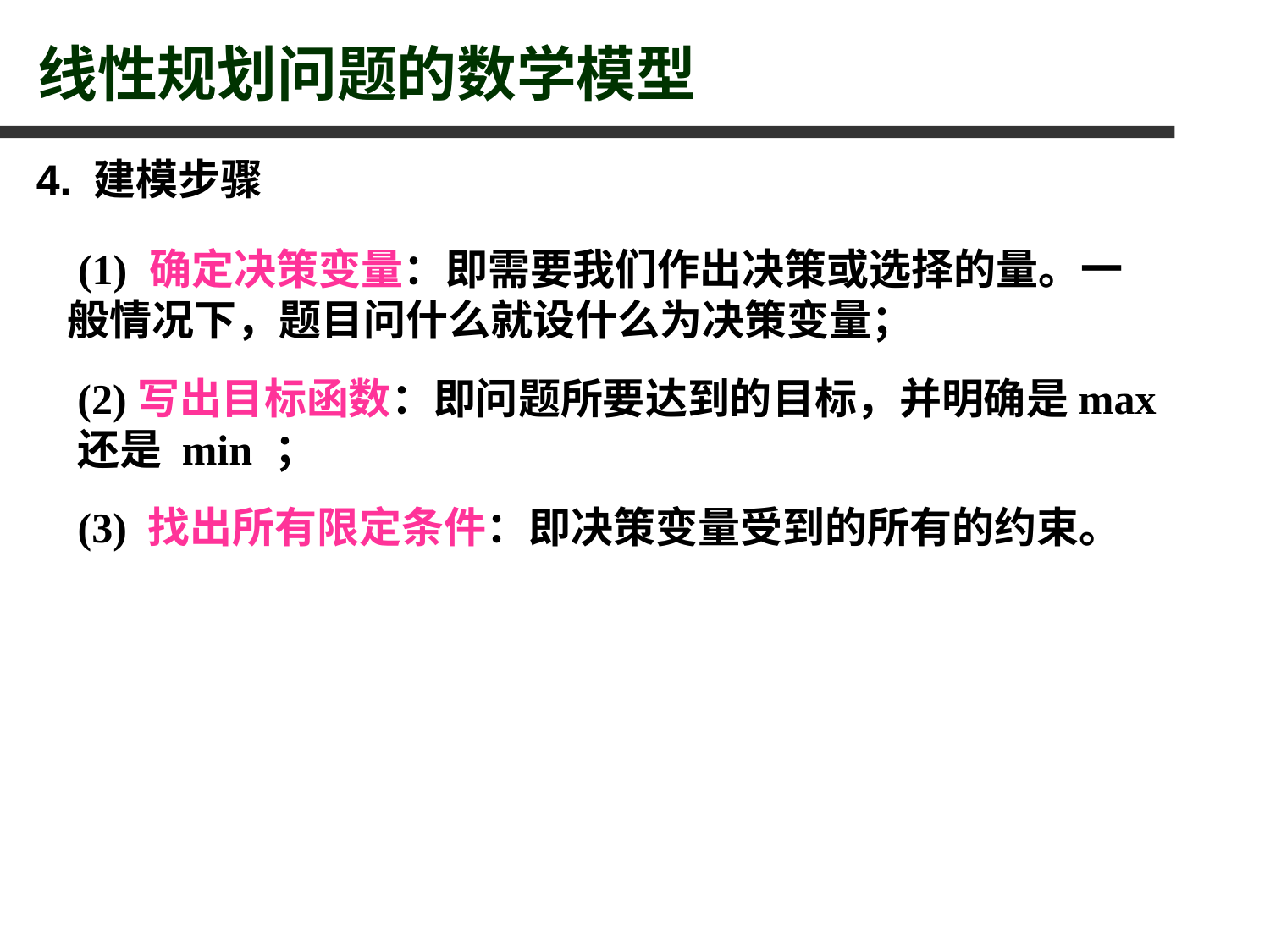

# 线性规划问题的数学模型
4. 建模步骤
 (1) 确定决策变量：即需要我们作出决策或选择的量。一般情况下，题目问什么就设什么为决策变量；
(2)写出目标函数：即问题所要达到的目标，并明确是max 还是 min ；
(3) 找出所有限定条件：即决策变量受到的所有的约束。